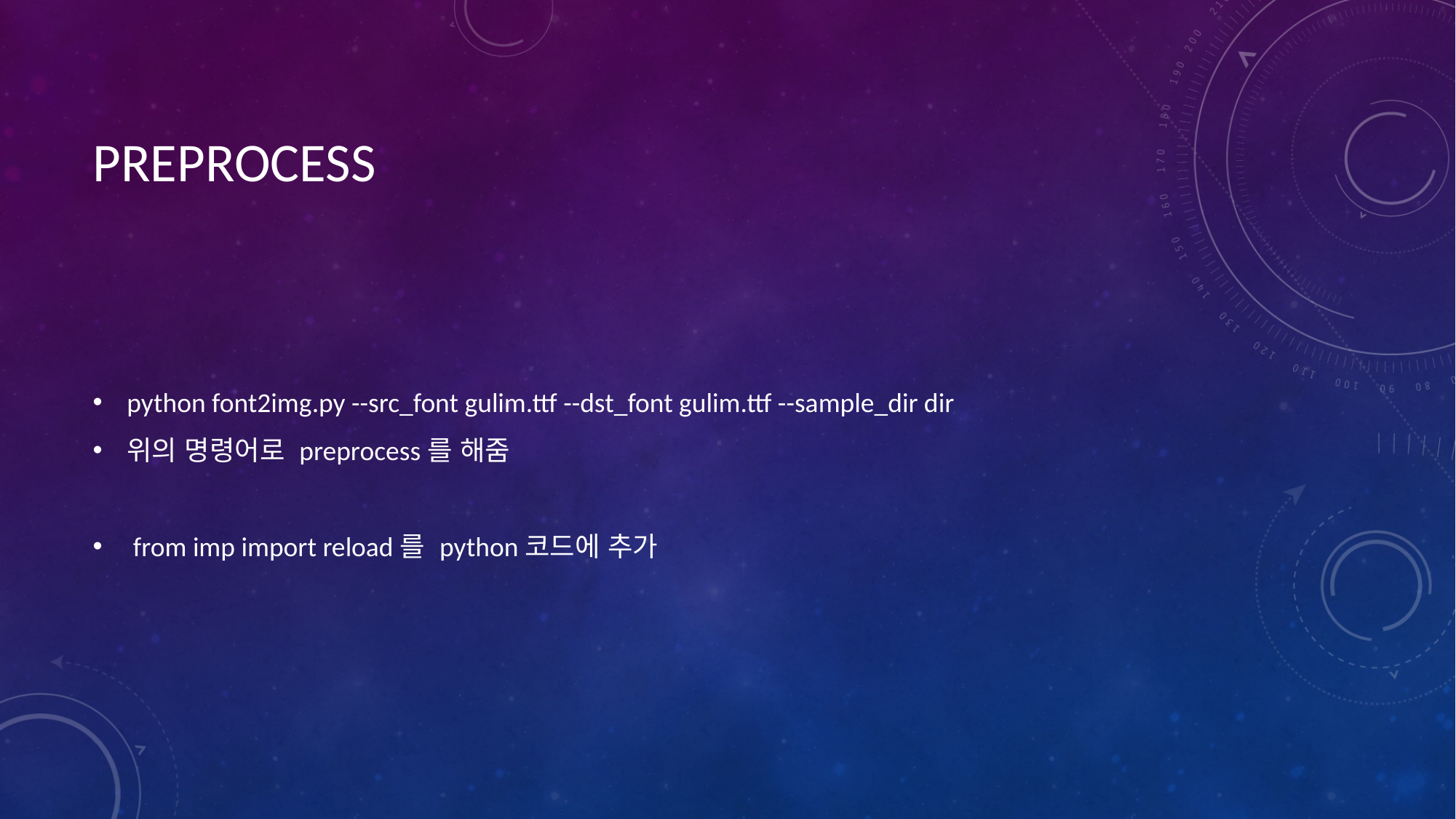

# Preprocess
python font2img.py --src_font gulim.ttf --dst_font gulim.ttf --sample_dir dir
위의 명령어로 preprocess를 해줌

 from imp import reload를 python코드에 추가